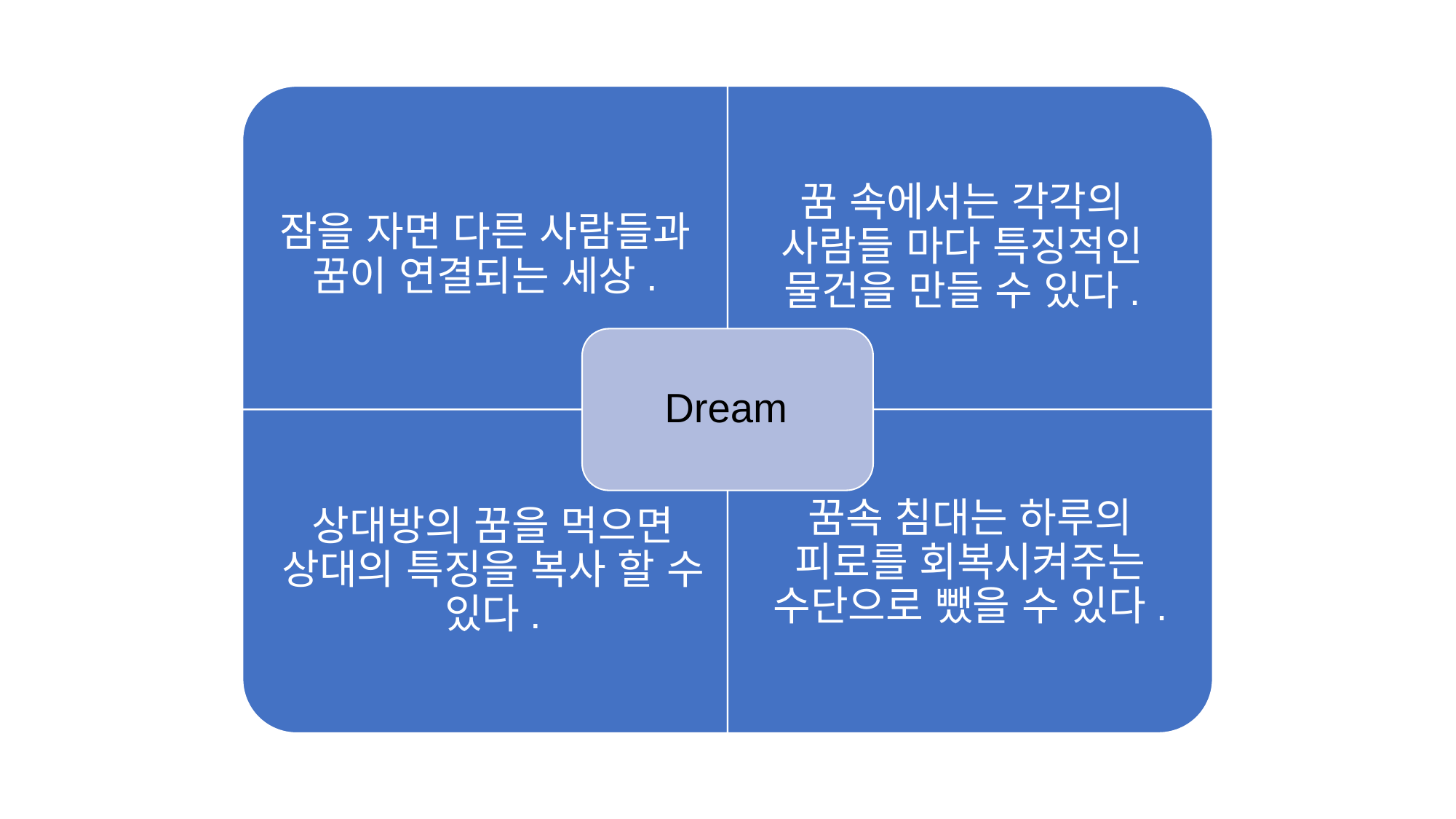

잠을 자면 다른 사람들과 꿈이 연결되는 세상.
꿈 속에서는 각각의 사람들 마다 특징적인 물건을 만들 수 있다.
상대방의 꿈을 먹으면 상대의 특징을 복사 할 수 있다.
꿈속 침대는 하루의 피로를 회복시켜주는 수단으로 뺐을 수 있다.
Dream